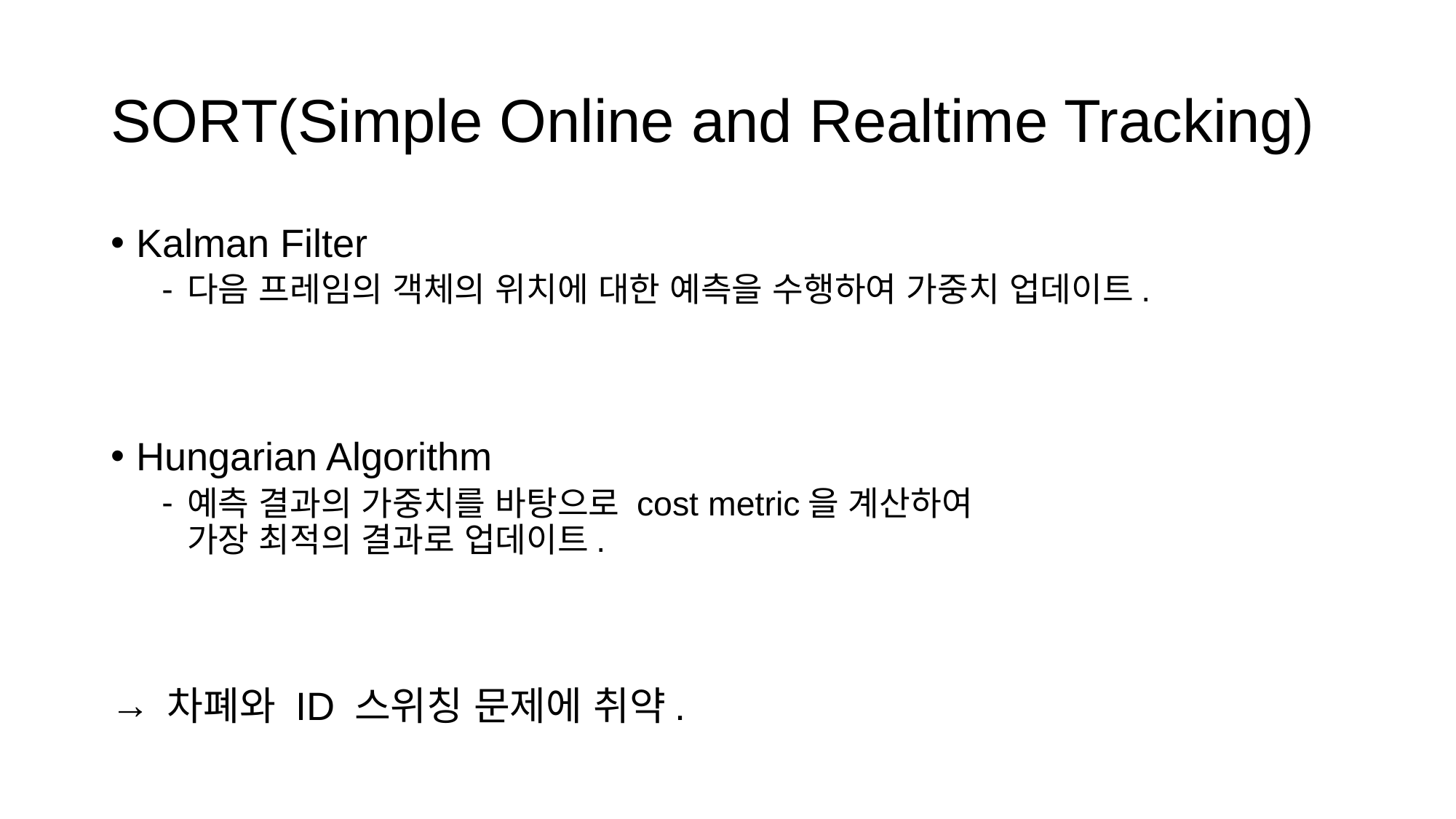

# SORT(Simple Online and Realtime Tracking)
Kalman Filter
다음 프레임의 객체의 위치에 대한 예측을 수행하여 가중치 업데이트.

Hungarian Algorithm
예측 결과의 가중치를 바탕으로 cost metric을 계산하여
가장 최적의 결과로 업데이트.

 차폐와 ID 스위칭 문제에 취약.